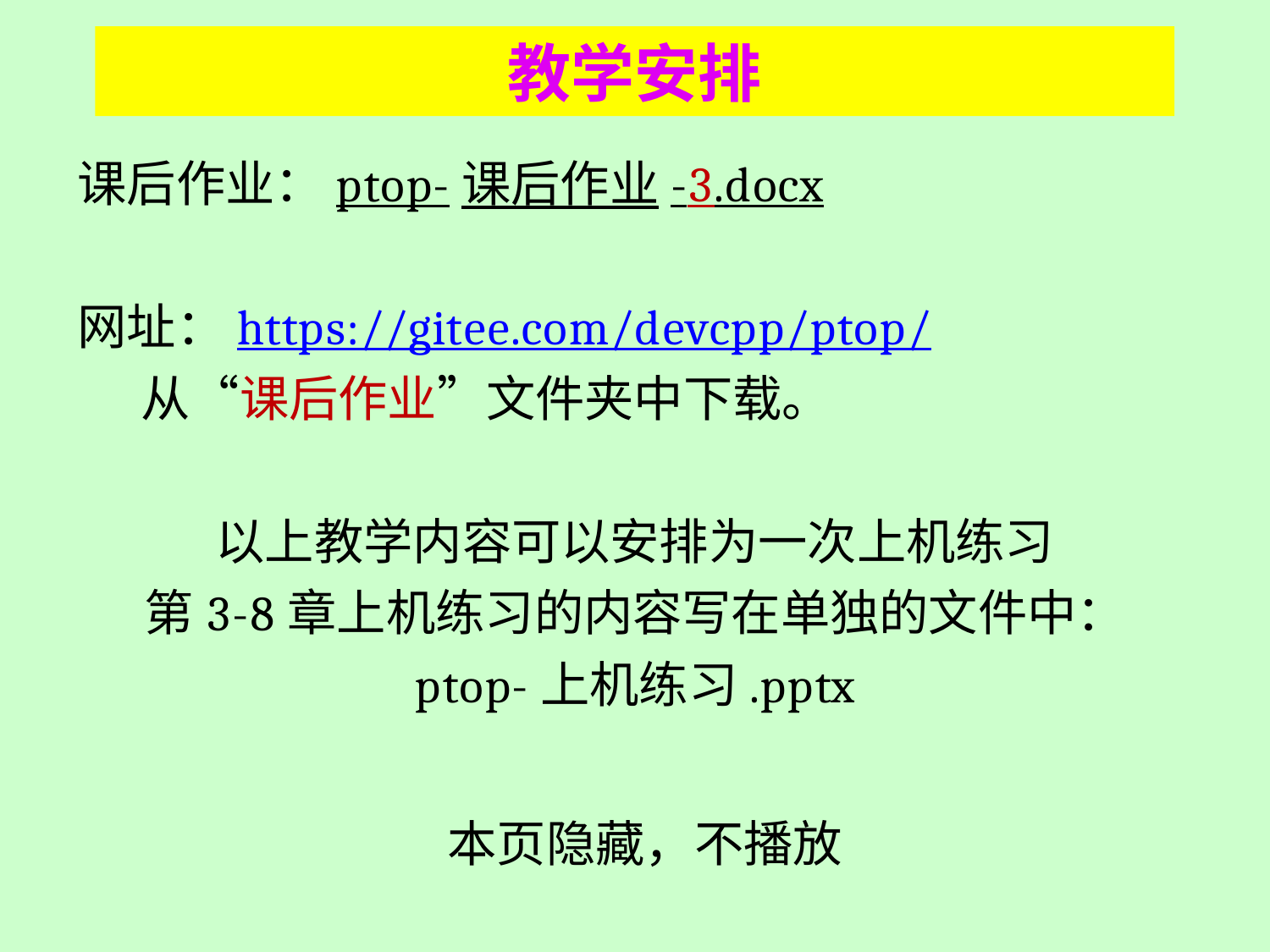

# 教学安排
课后作业：ptop-课后作业-3.docx

网址：https://gitee.com/devcpp/ptop/
从“课后作业”文件夹中下载。

以上教学内容可以安排为一次上机练习
第3-8章上机练习的内容写在单独的文件中：
ptop-上机练习.pptx
本页隐藏，不播放
96